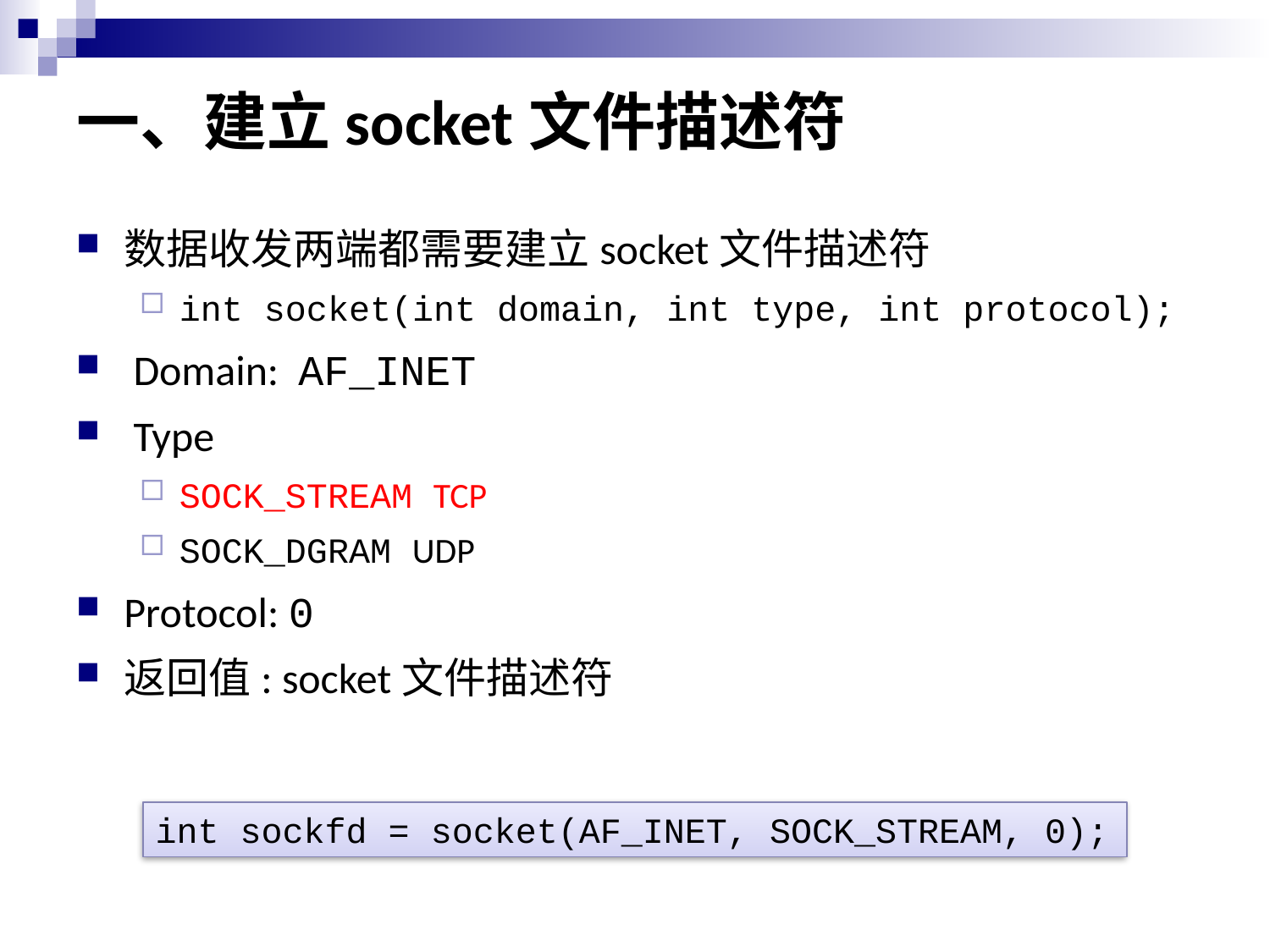

# 一、建立socket文件描述符
数据收发两端都需要建立socket文件描述符
int socket(int domain, int type, int protocol);
 Domain:  AF_INET
 Type
SOCK_STREAM TCP
SOCK_DGRAM UDP
Protocol: 0
返回值: socket文件描述符
int sockfd = socket(AF_INET, SOCK_STREAM, 0);